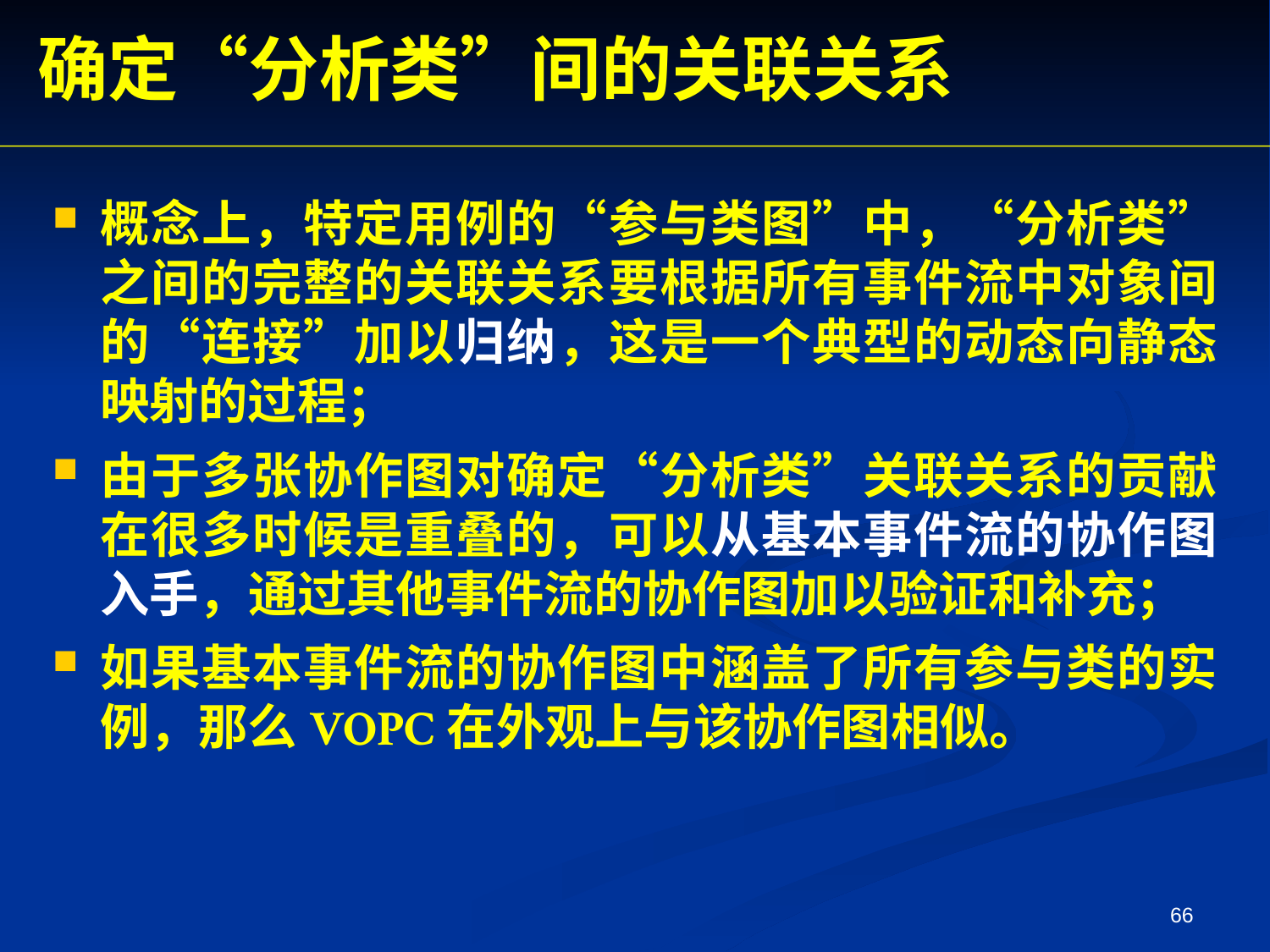

确定“分析类”间的关联关系

概念上，特定用例的“参与类图”中，“分析类”之间的完整的关联关系要根据所有事件流中对象间的“连接”加以归纳，这是一个典型的动态向静态映射的过程；
由于多张协作图对确定“分析类”关联关系的贡献在很多时候是重叠的，可以从基本事件流的协作图入手，通过其他事件流的协作图加以验证和补充；
如果基本事件流的协作图中涵盖了所有参与类的实例，那么VOPC在外观上与该协作图相似。
66